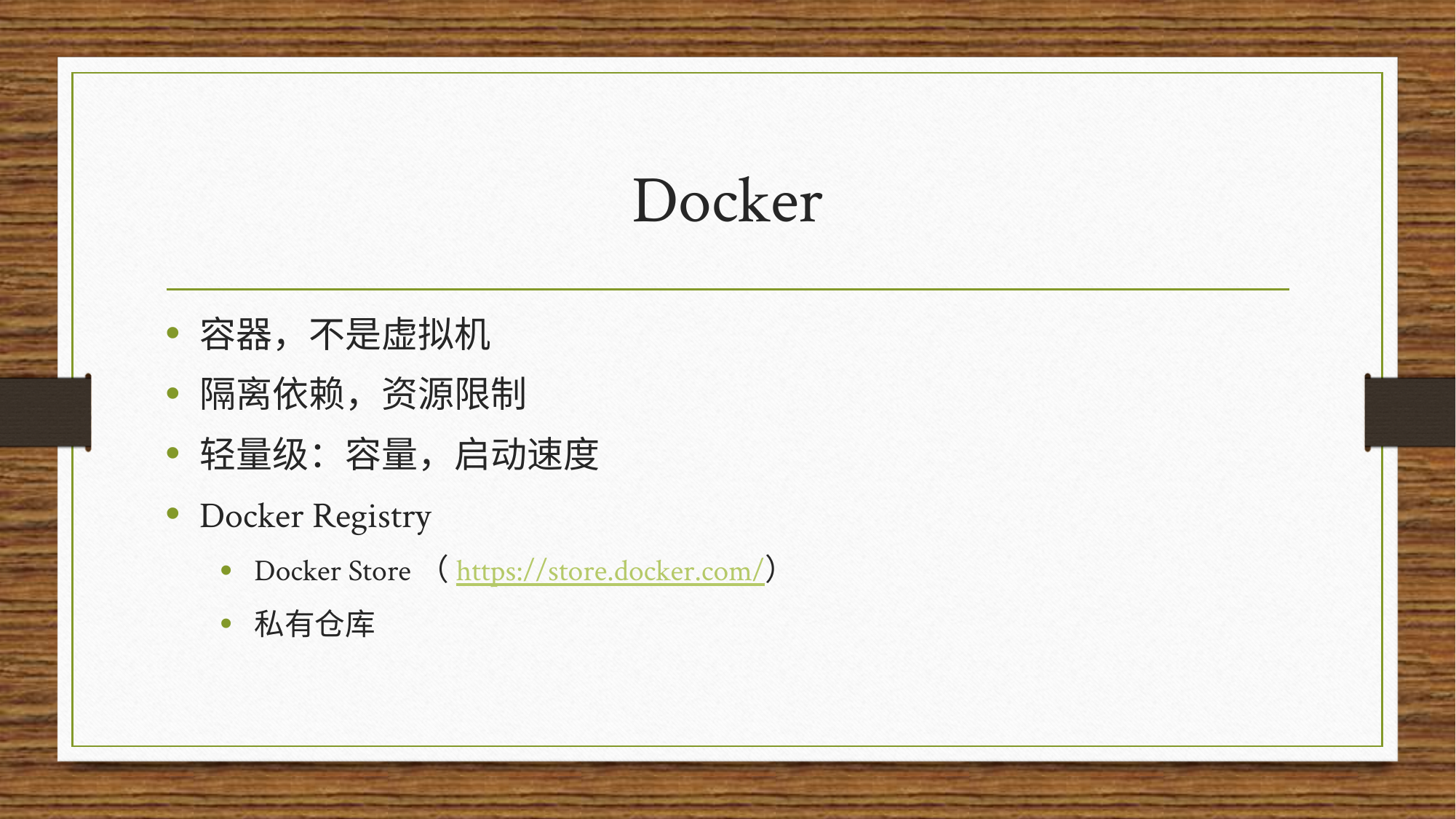

# Docker
容器，不是虚拟机
隔离依赖，资源限制
轻量级：容量，启动速度
Docker Registry
Docker Store（https://store.docker.com/）
私有仓库